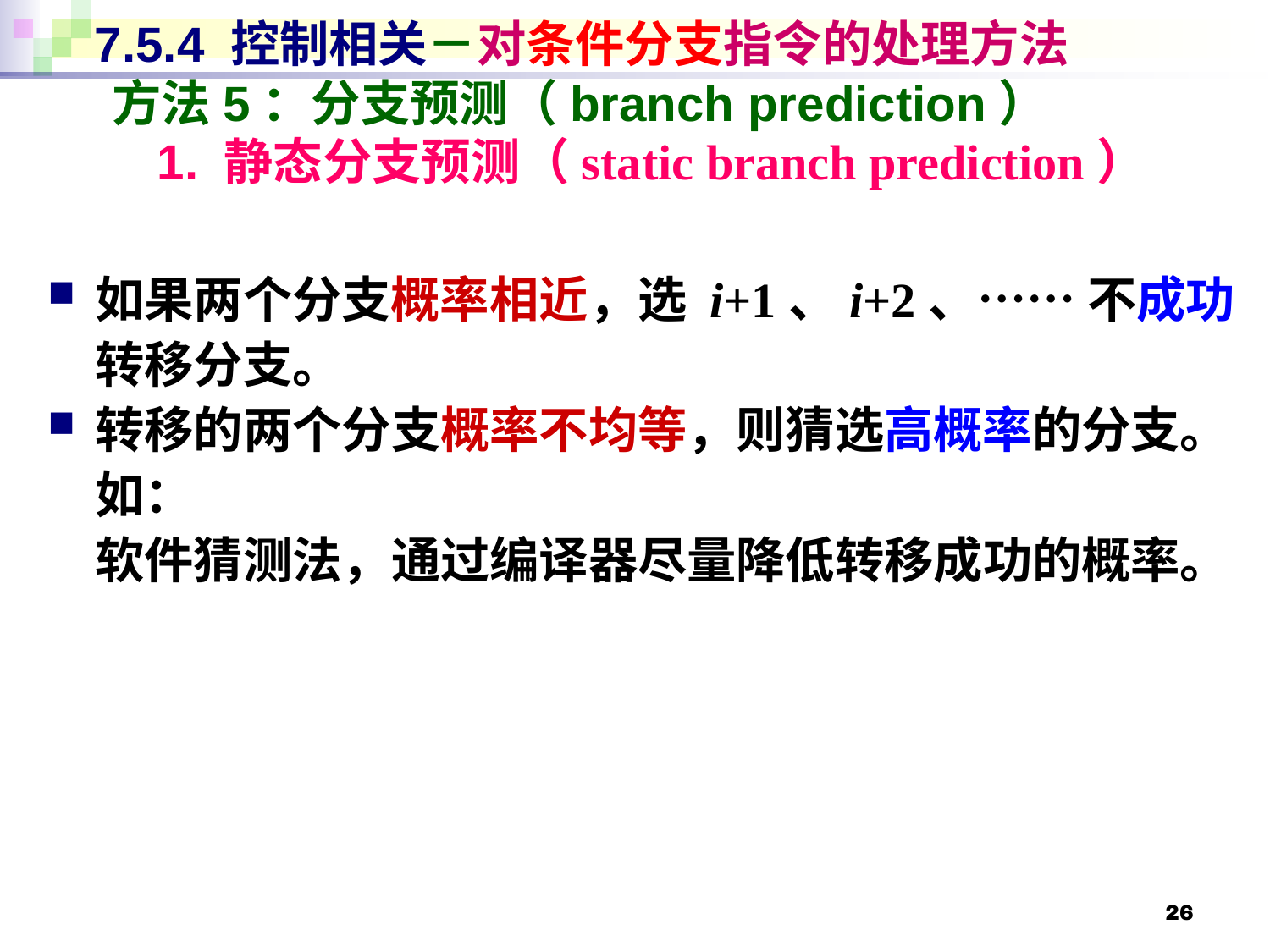

# 7.5.4 控制相关－对条件分支指令的处理方法
方法5：分支预测（branch prediction）
1. 静态分支预测（static branch prediction）
如果两个分支概率相近，选 i+1、i+2、…… 不成功
转移分支。
转移的两个分支概率不均等，则猜选高概率的分支。
如：
软件猜测法，通过编译器尽量降低转移成功的概率。
26